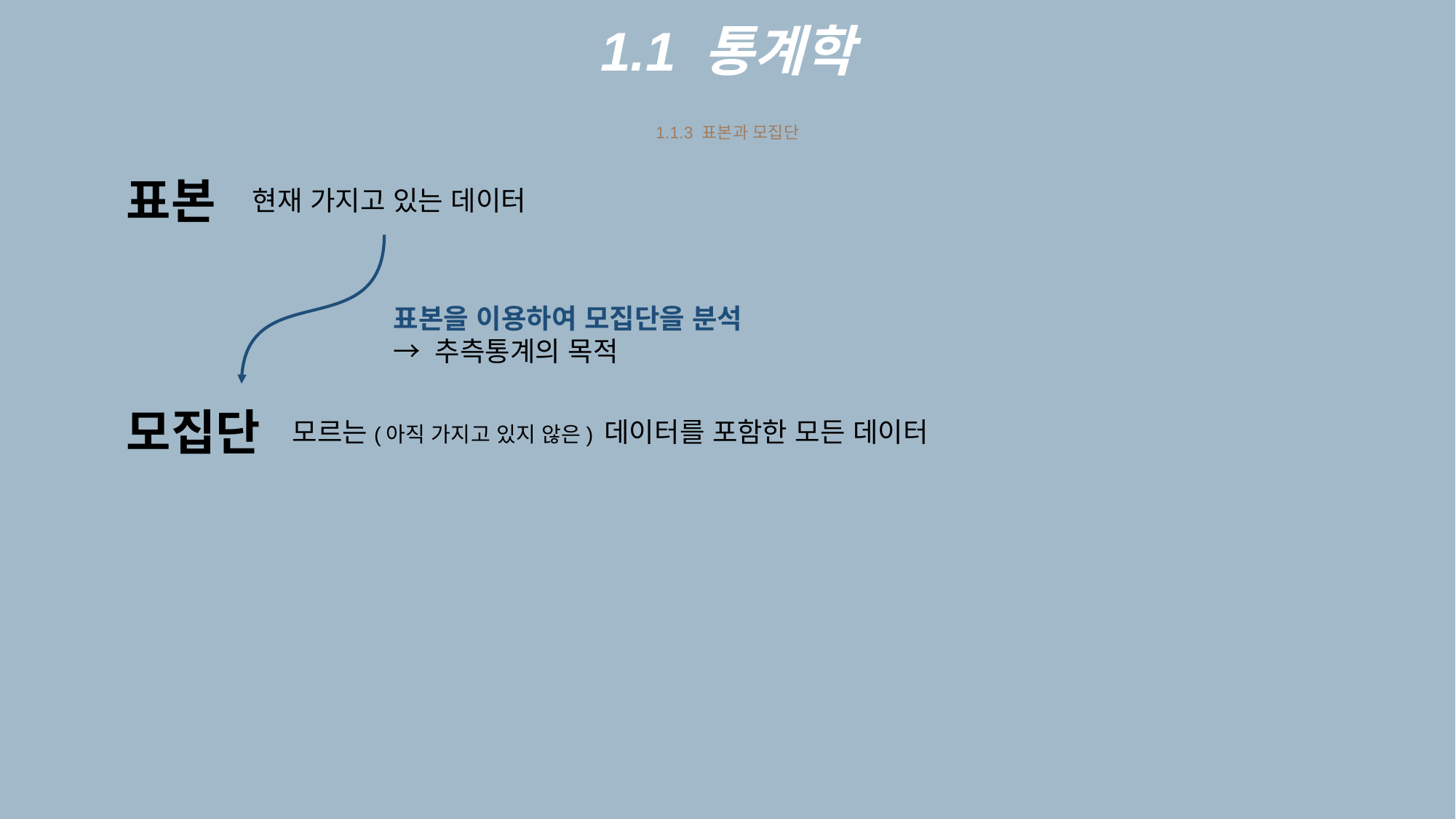

1.1 통계학
1.1.3 표본과 모집단
표본
현재 가지고 있는 데이터
표본을 이용하여 모집단을 분석
→ 추측통계의 목적
모집단
모르는(아직 가지고 있지 않은) 데이터를 포함한 모든 데이터